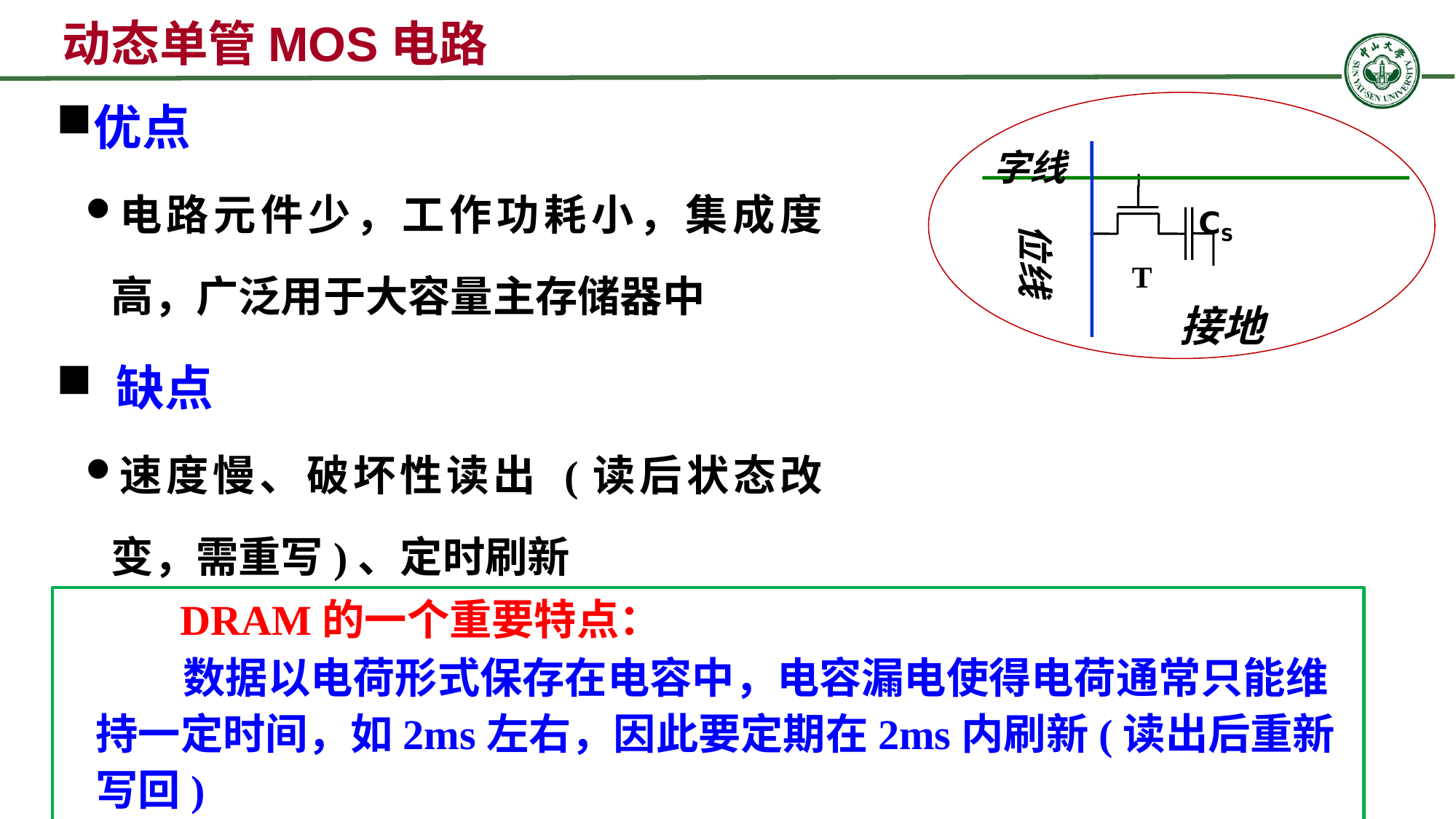

# 动态单管MOS电路
优点
电路元件少，工作功耗小，集成度高，广泛用于大容量主存储器中
 缺点
速度慢、破坏性读出 (读后状态改变，需重写)、定时刷新

字线

位线
接地

CS
T
        DRAM的一个重要特点：
        数据以电荷形式保存在电容中，电容漏电使得电荷通常只能维持一定时间，如2ms左右，因此要定期在2ms内刷新(读出后重新写回)